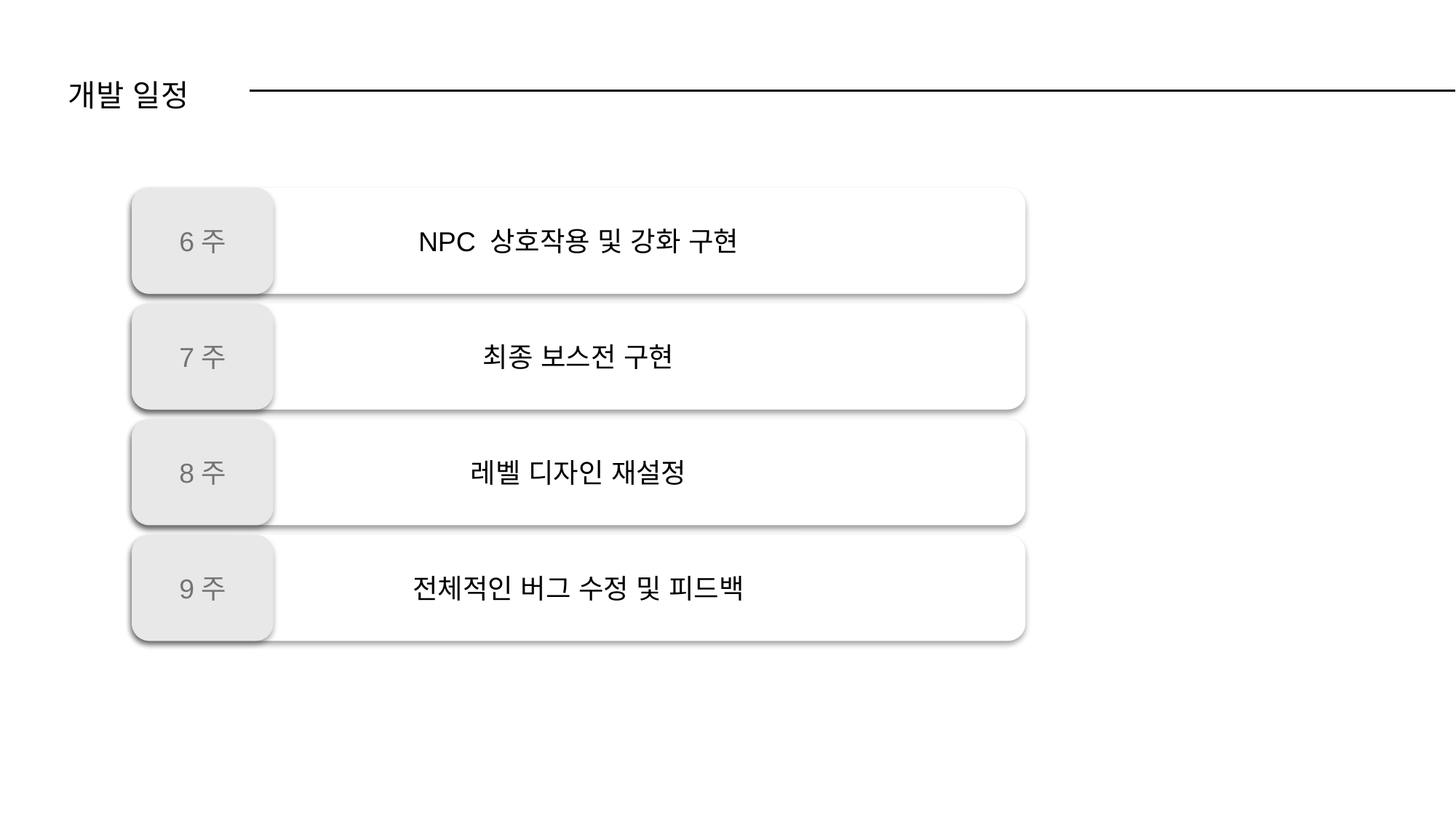

개발 일정
NPC 상호작용 및 강화 구현
6주
최종 보스전 구현
7주
레벨 디자인 재설정
8주
전체적인 버그 수정 및 피드백
9주